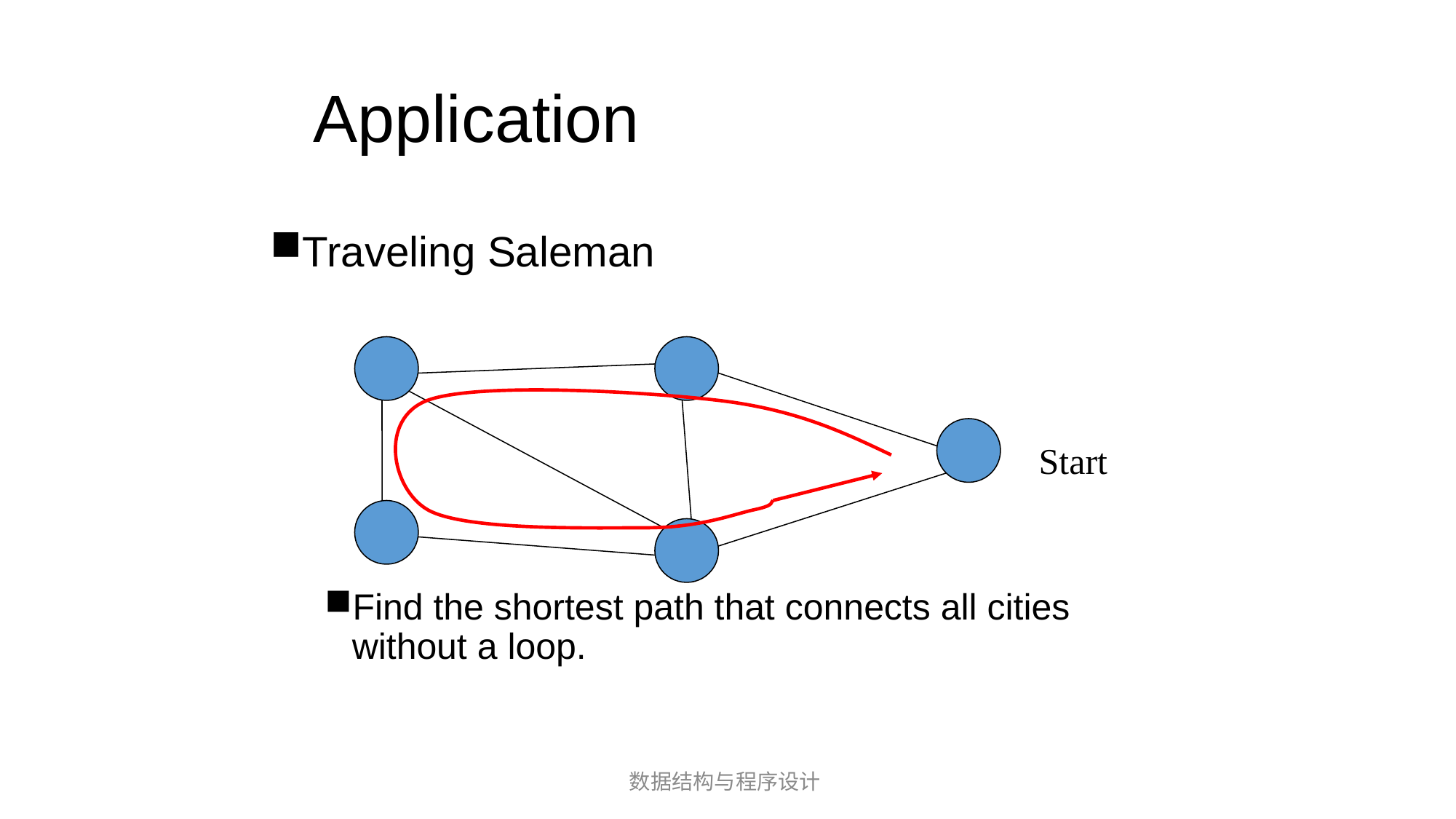

# Application
Traveling Saleman

Find the shortest path that connects all cities without a loop.

Start

数据结构与程序设计
6